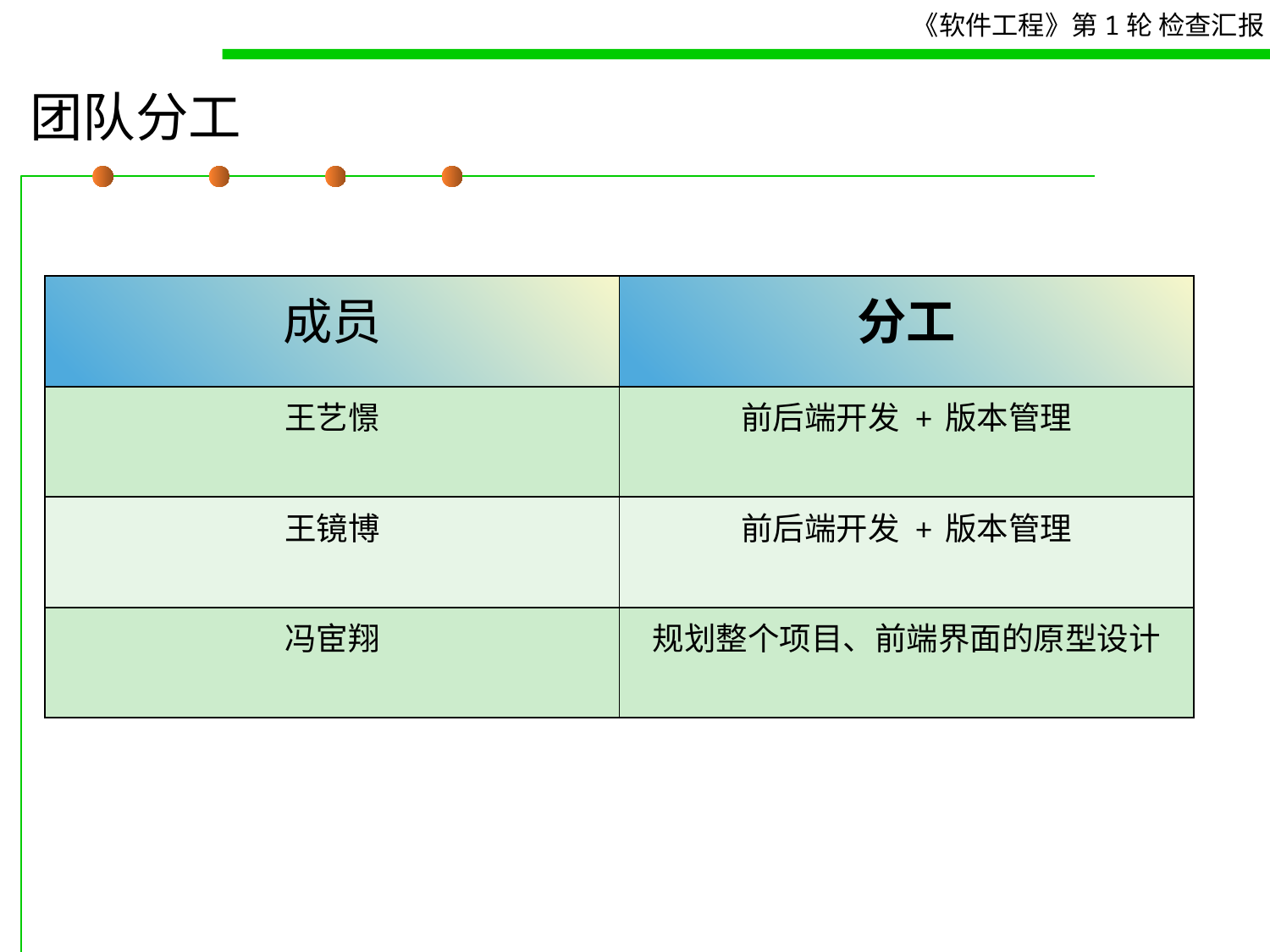

# 团队分工
| 成员 | 分工 |
| --- | --- |
| 王艺憬 | 前后端开发 + 版本管理 |
| 王镜博 | 前后端开发 + 版本管理 |
| 冯宦翔 | 规划整个项目、前端界面的原型设计 |